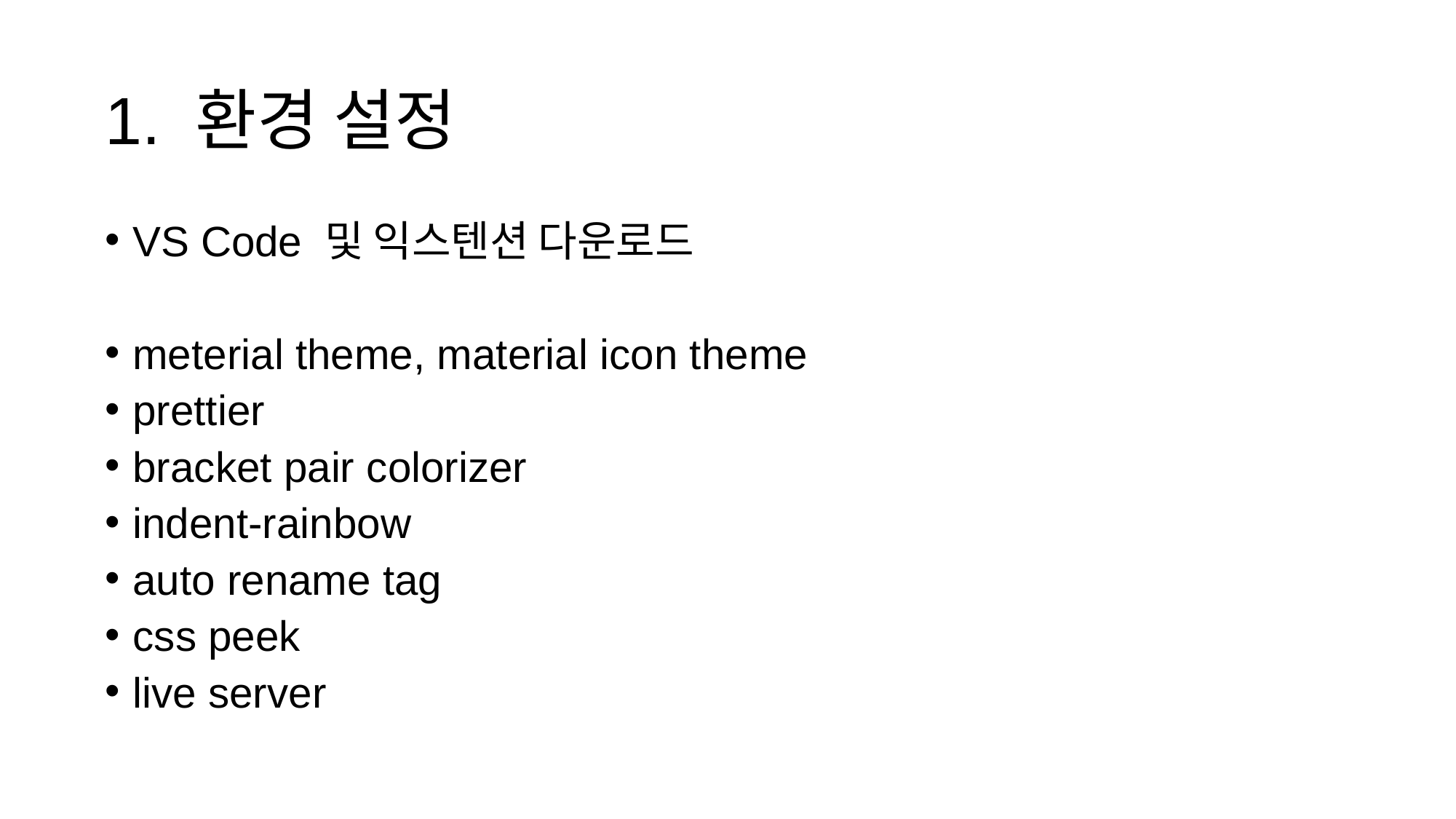

# 1. 환경 설정
VS Code 및 익스텐션 다운로드

meterial theme, material icon theme
prettier
bracket pair colorizer
indent-rainbow
auto rename tag
css peek
live server